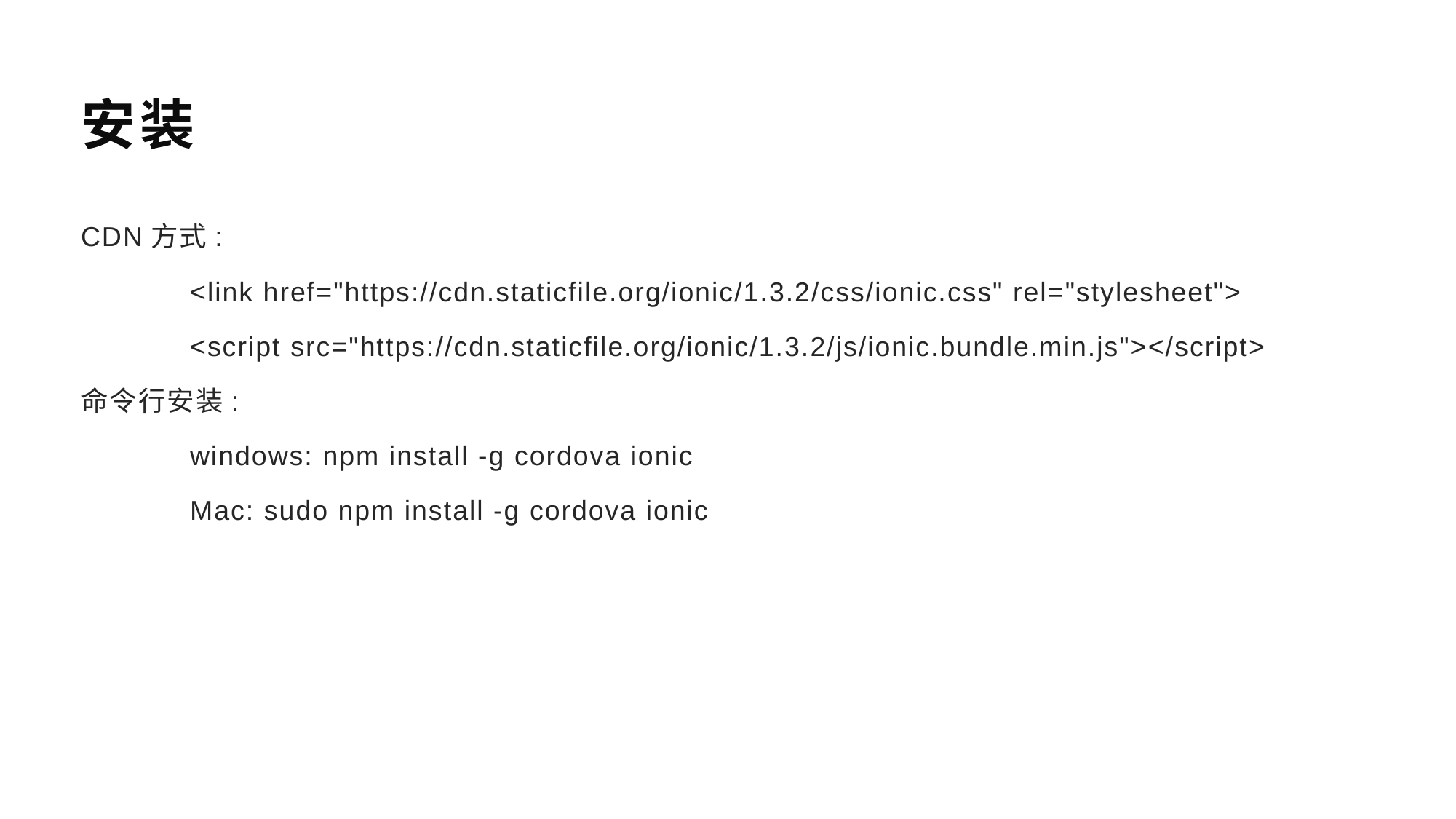

安装
CDN方式:
	<link href="https://cdn.staticfile.org/ionic/1.3.2/css/ionic.css" rel="stylesheet">
	<script src="https://cdn.staticfile.org/ionic/1.3.2/js/ionic.bundle.min.js"></script>
命令行安装:
	windows: npm install -g cordova ionic
	Mac: sudo npm install -g cordova ionic